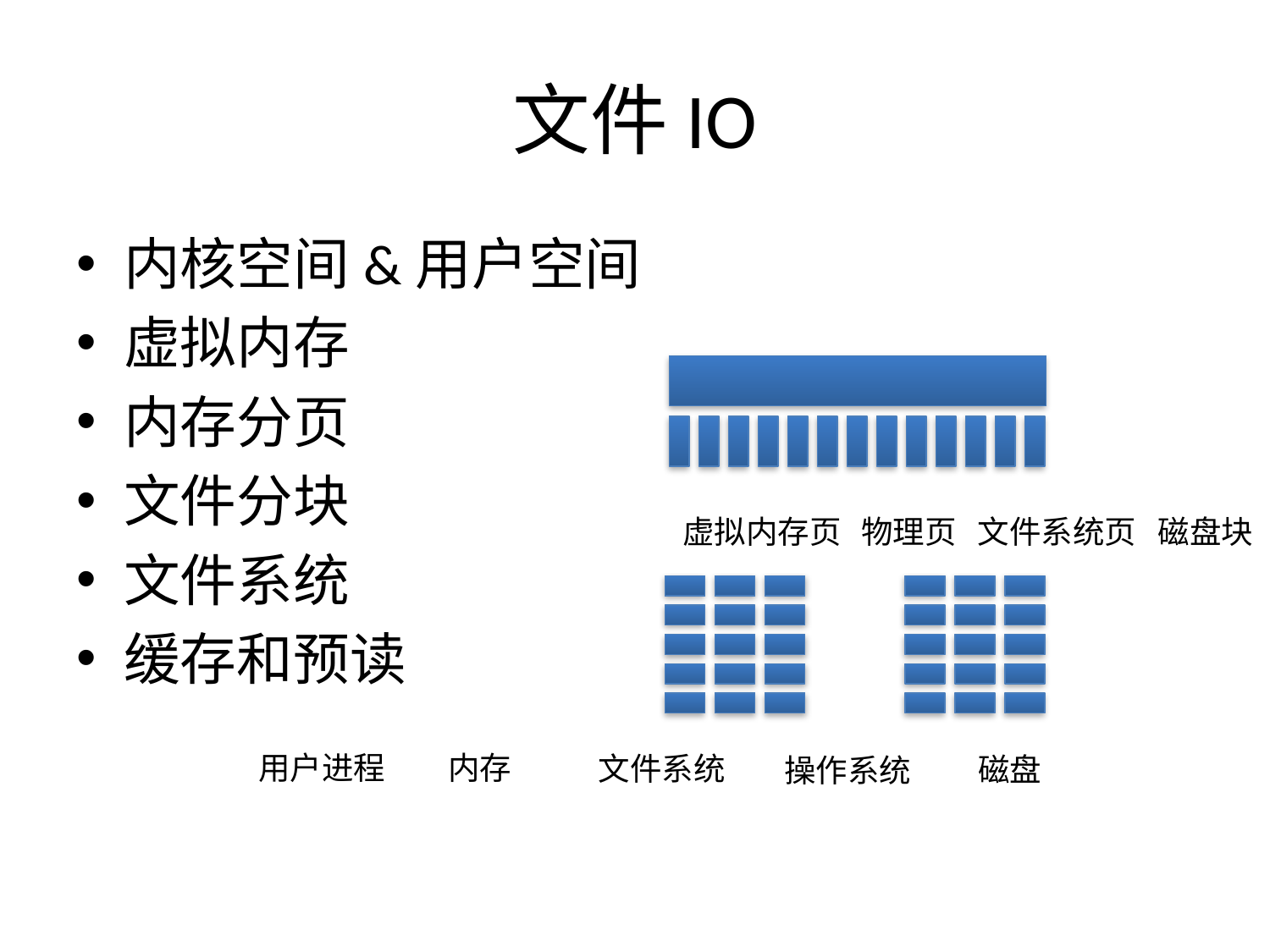

# 文件IO
内核空间&用户空间
虚拟内存
内存分页
文件分块
文件系统
缓存和预读

虚拟内存页
物理页
文件系统页
磁盘块

用户进程
内存
文件系统
磁盘
操作系统